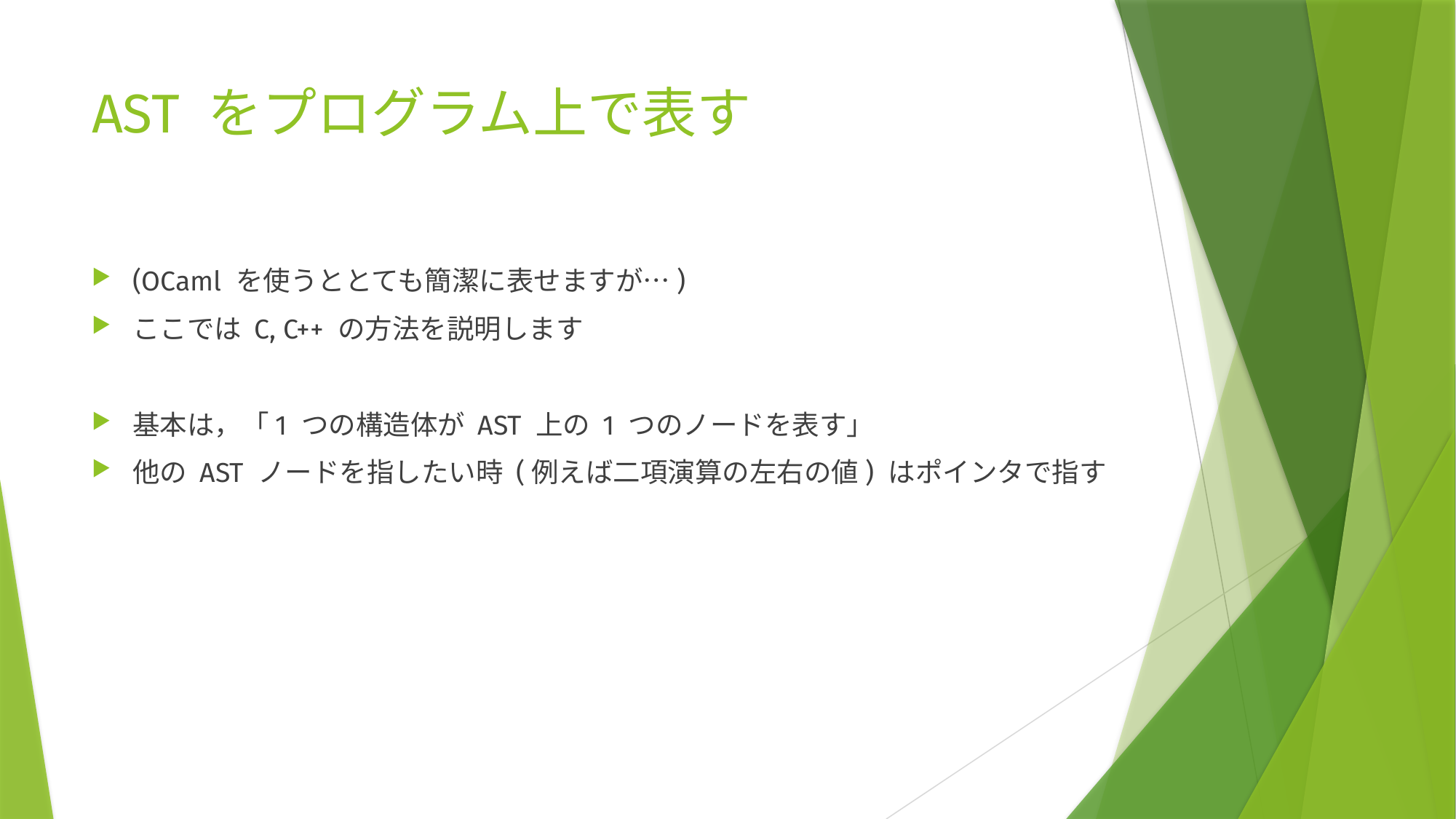

# AST をプログラム上で表す
(OCaml を使うととても簡潔に表せますが…)
ここでは C, C++ の方法を説明します

基本は，「1 つの構造体が AST 上の 1 つのノードを表す」
他の AST ノードを指したい時 (例えば二項演算の左右の値) はポインタで指す